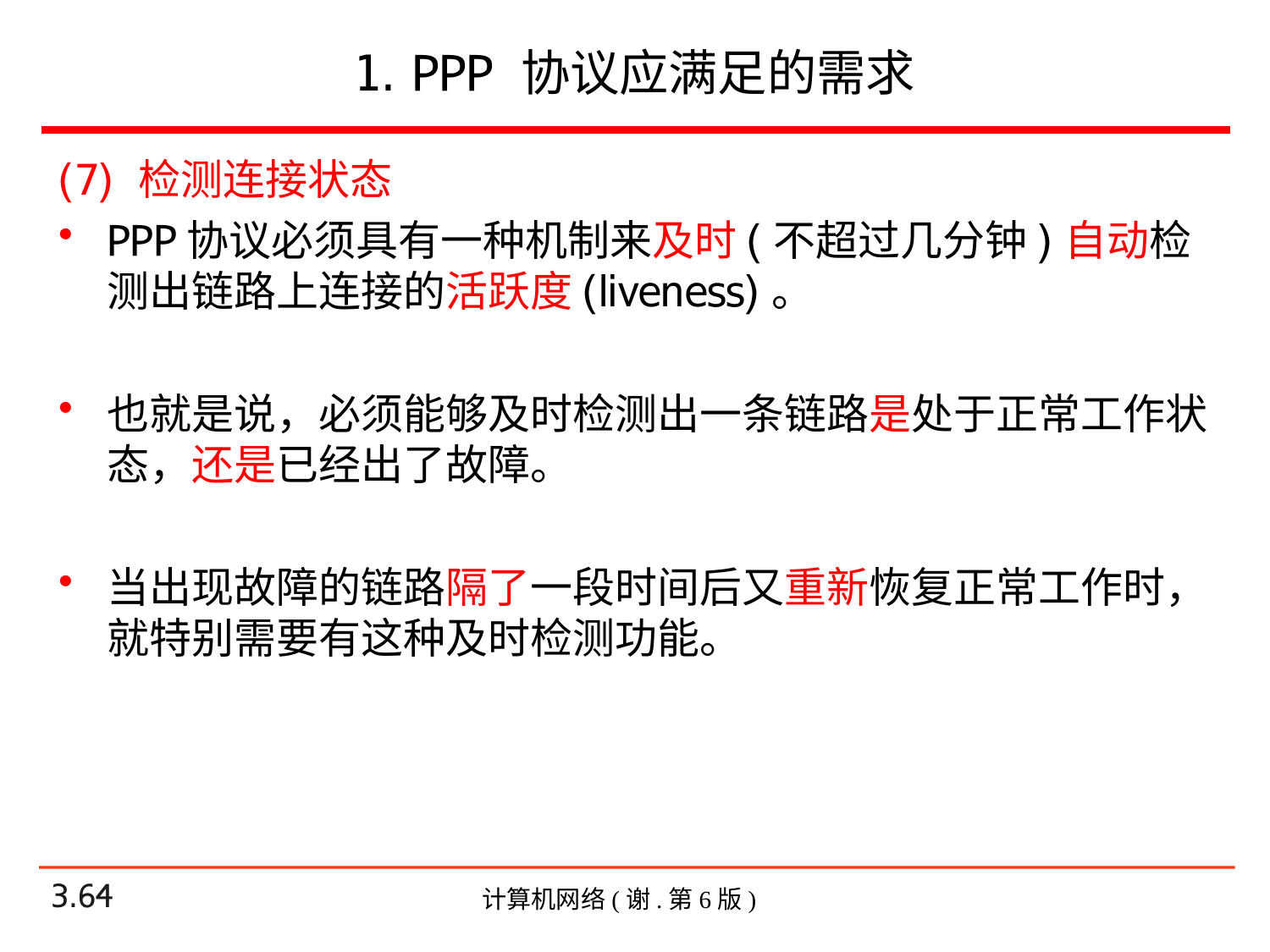

# 1. PPP 协议应满足的需求
(7) 检测连接状态
PPP协议必须具有一种机制来及时(不超过几分钟)自动检测出链路上连接的活跃度(liveness)。

也就是说，必须能够及时检测出一条链路是处于正常工作状态，还是已经出了故障。

当出现故障的链路隔了一段时间后又重新恢复正常工作时，就特别需要有这种及时检测功能。